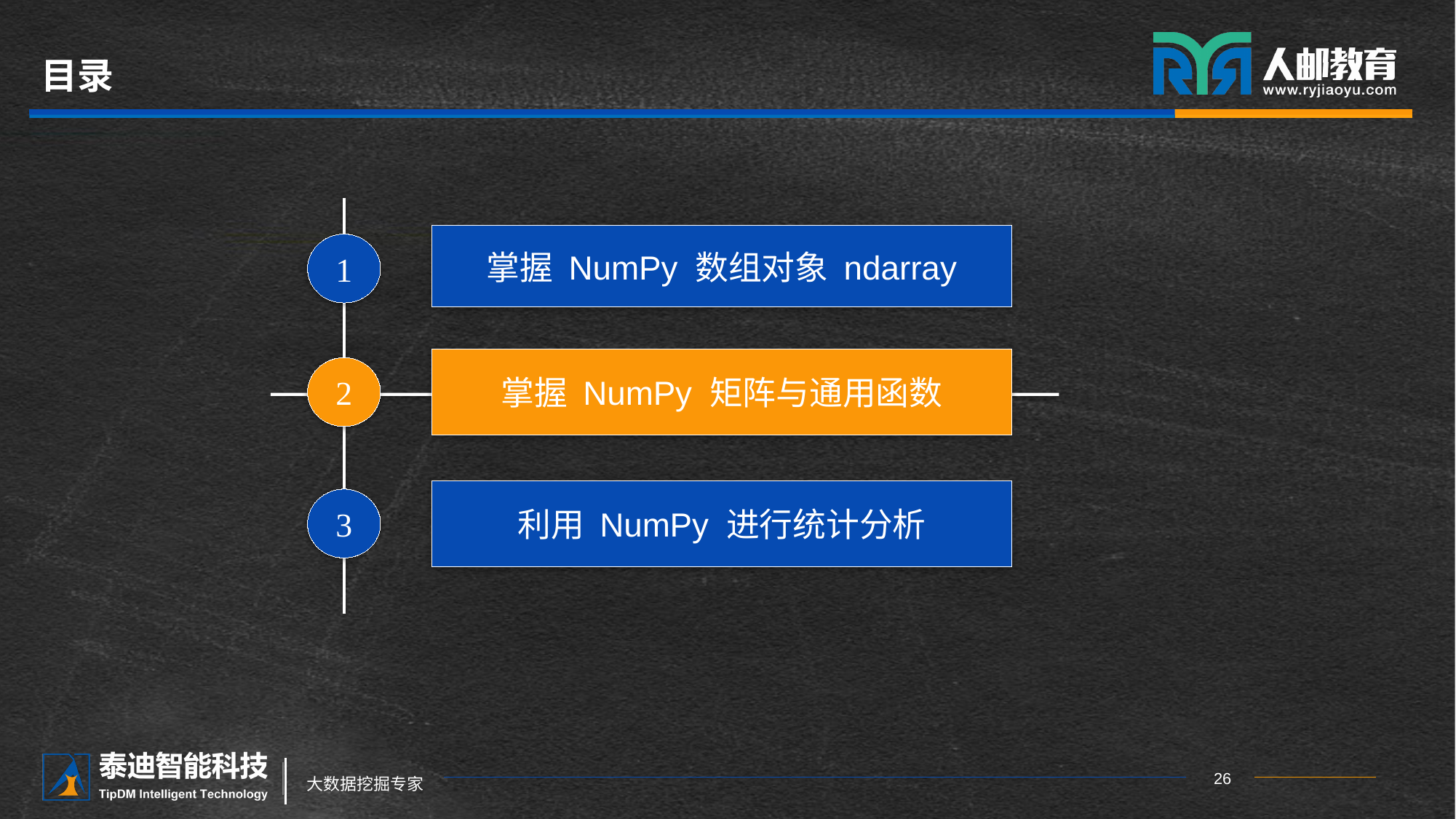

# 目录
掌握 NumPy 数组对象 ndarray
1
掌握 NumPy 矩阵与通用函数
2

利用 NumPy 进行统计分析
3